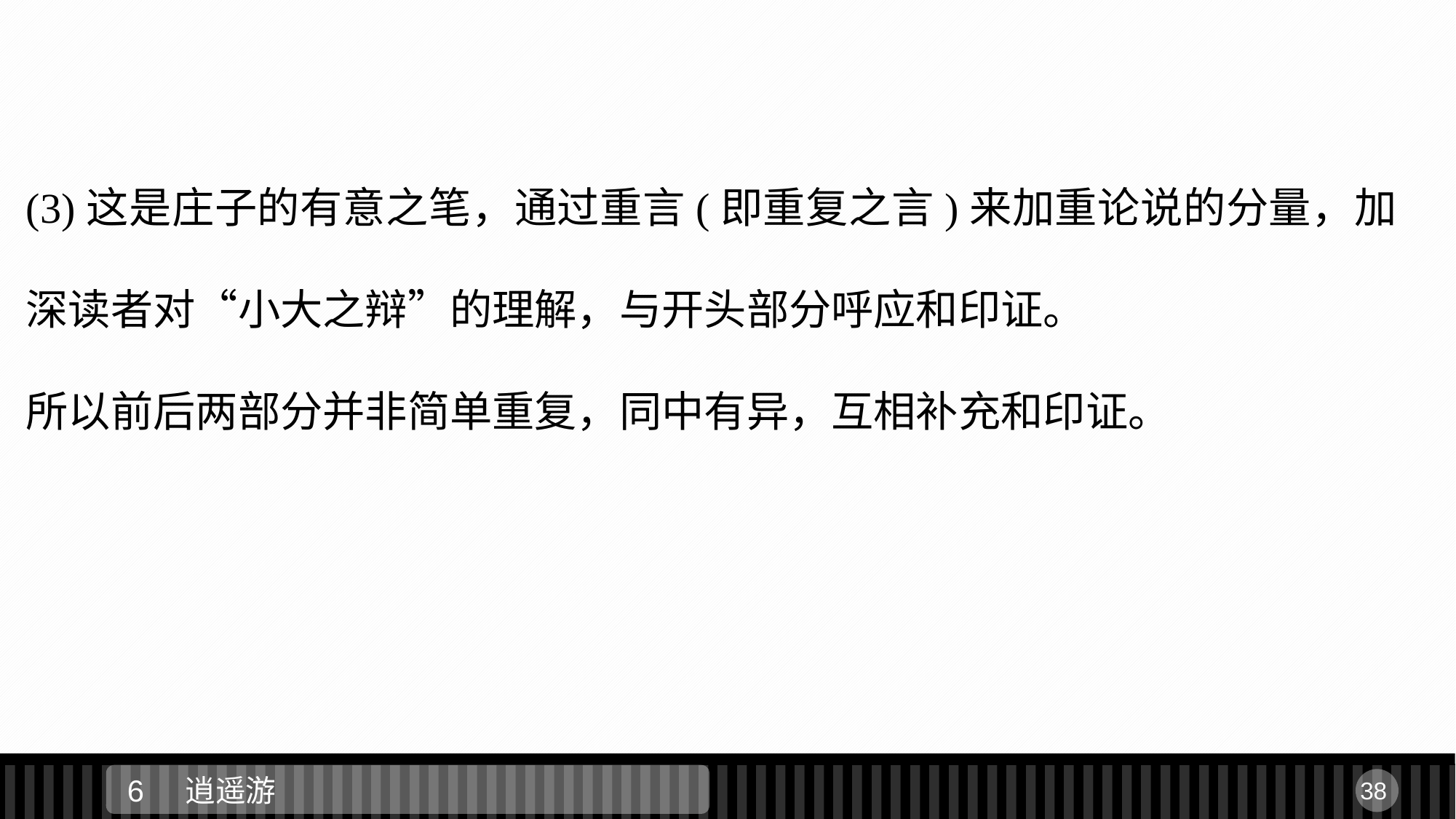

(3)这是庄子的有意之笔，通过重言(即重复之言)来加重论说的分量，加深读者对“小大之辩”的理解，与开头部分呼应和印证。
所以前后两部分并非简单重复，同中有异，互相补充和印证。